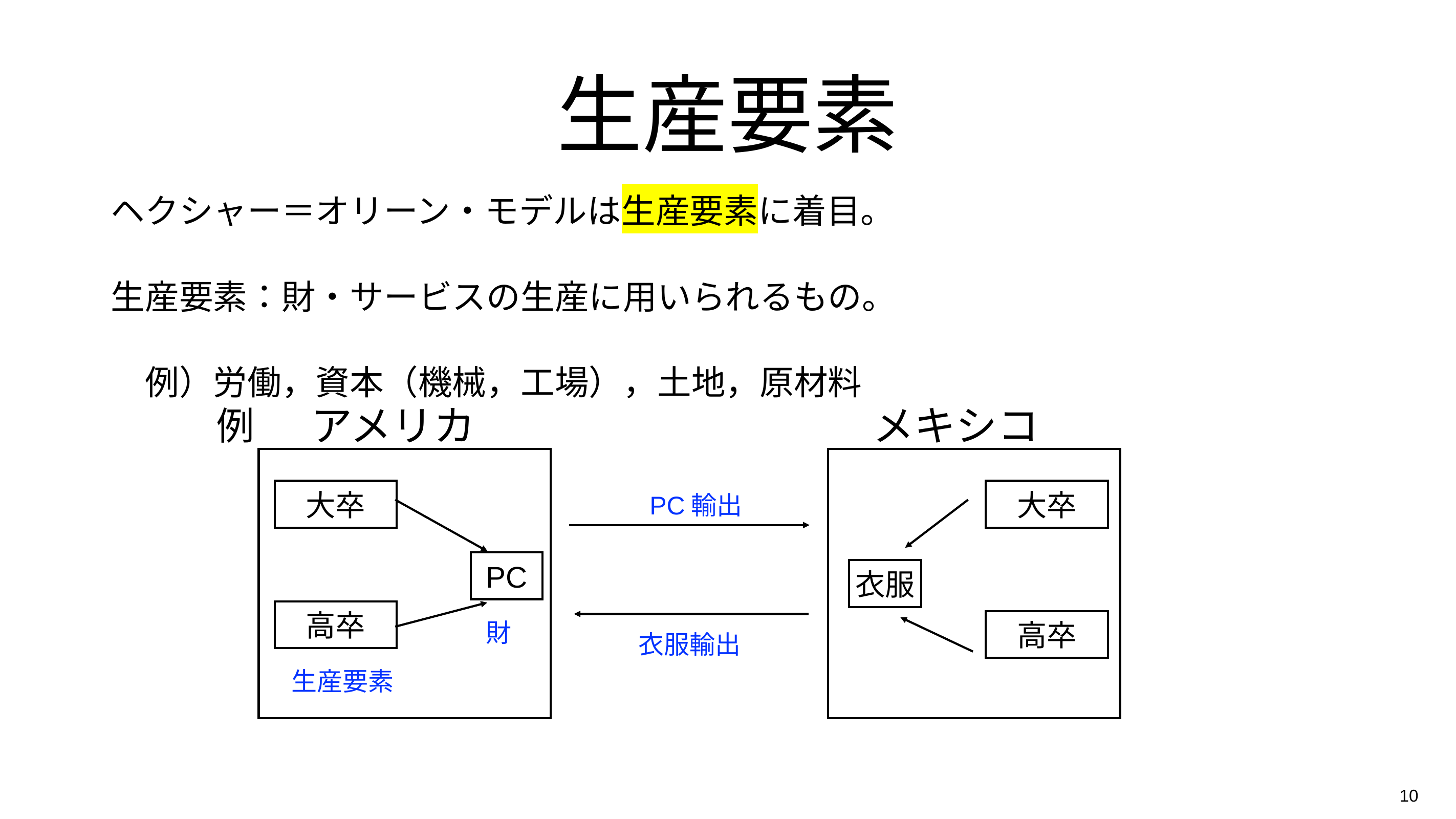

# 生産要素
ヘクシャー＝オリーン・モデルは生産要素に着目。
生産要素：財・サービスの生産に用いられるもの。
　例）労働，資本（機械，工場），土地，原材料
アメリカ
メキシコ
例

大卒
大卒
PC輸出

PC
衣服
高卒

高卒
財

衣服輸出
生産要素
10